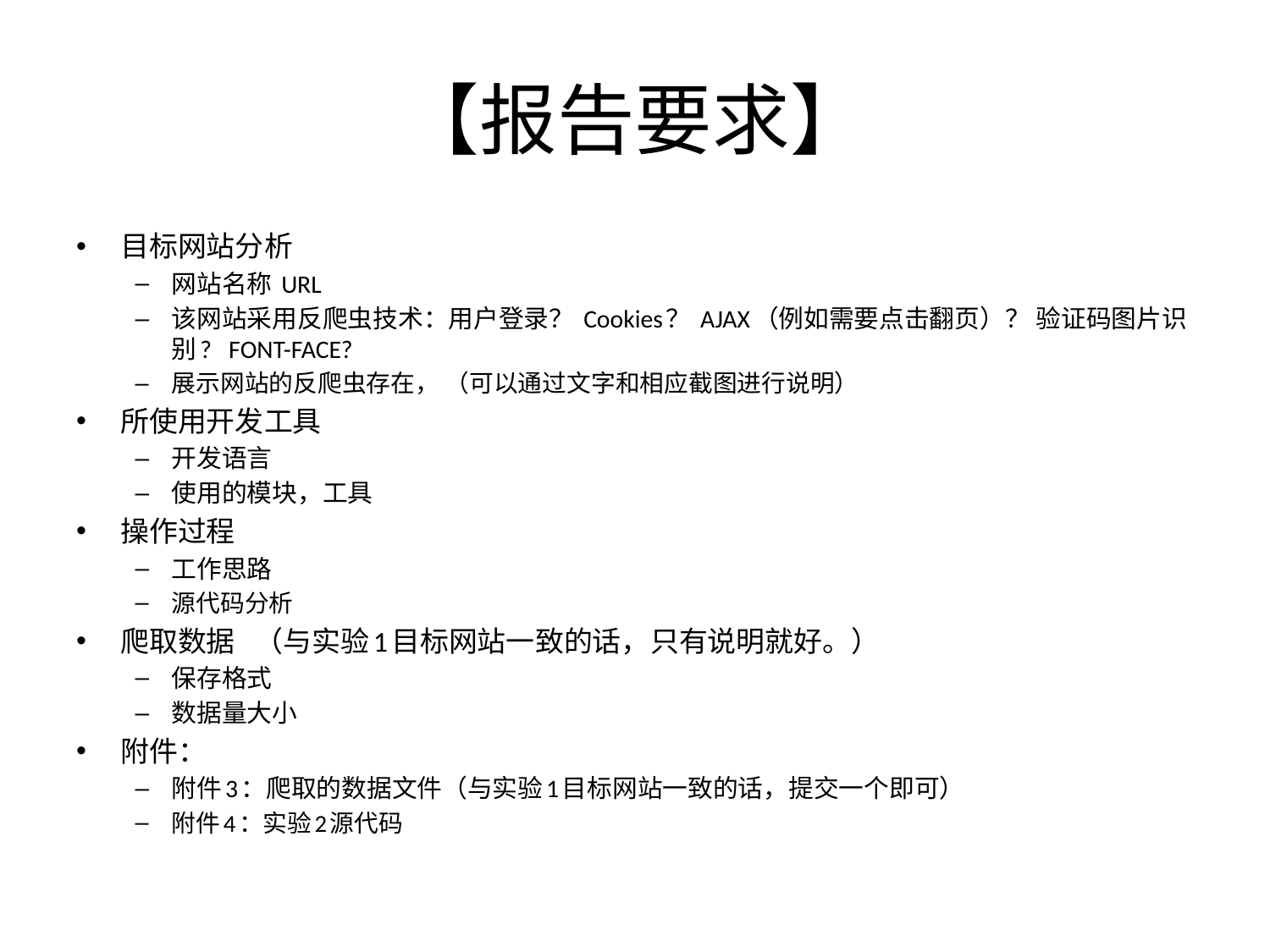

# 【报告要求】
目标网站分析
网站名称 URL
该网站采用反爬虫技术：用户登录？ Cookies？ AJAX（例如需要点击翻页）？ 验证码图片识别?   FONT-FACE?
展示网站的反爬虫存在， （可以通过文字和相应截图进行说明）
所使用开发工具
开发语言
使用的模块，工具
操作过程
工作思路
源代码分析
爬取数据   （与实验1目标网站一致的话，只有说明就好。）
保存格式
数据量大小
附件：
附件3：爬取的数据文件（与实验1目标网站一致的话，提交一个即可）
附件4：实验2源代码